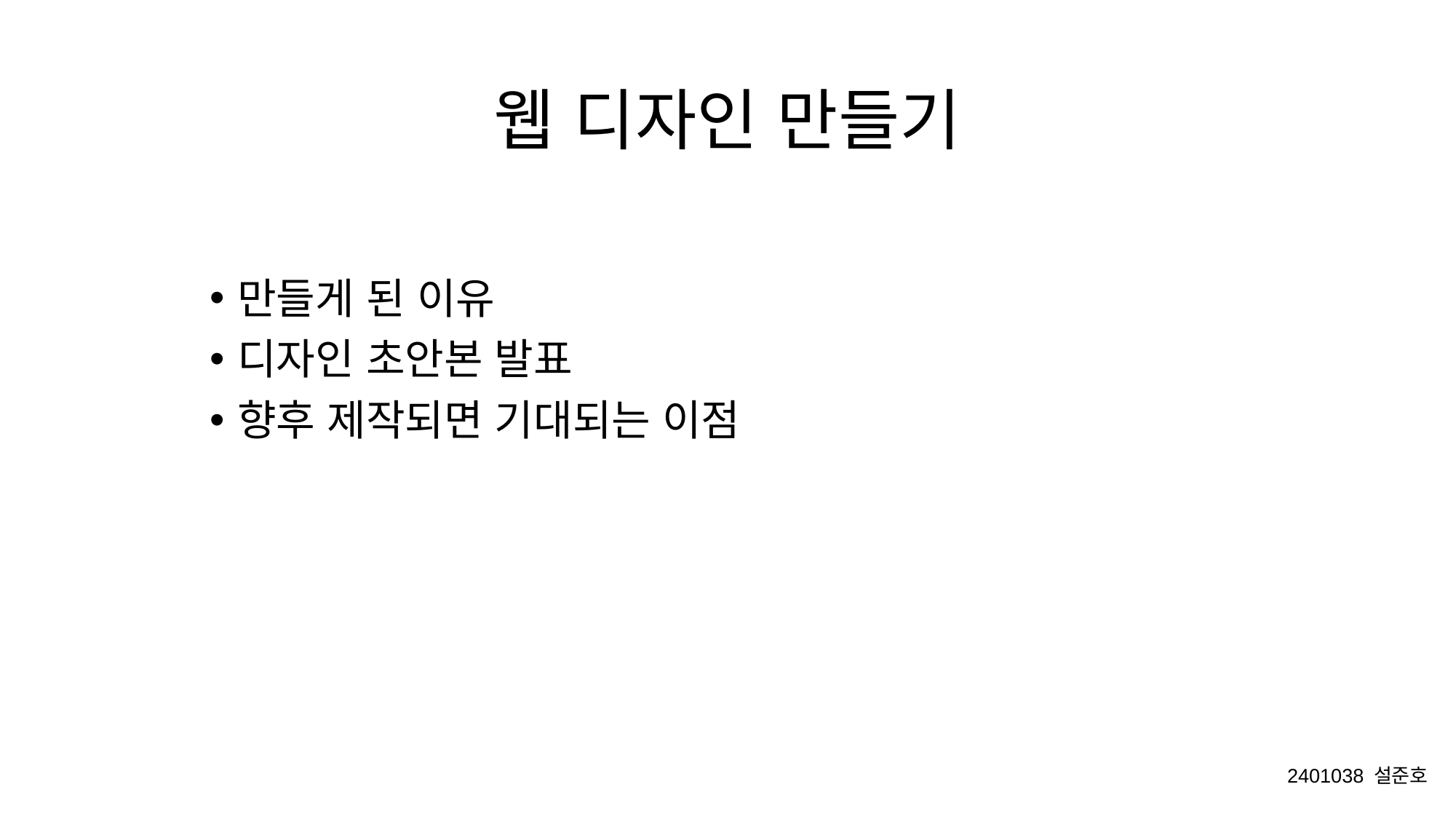

# 웹 디자인 만들기
만들게 된 이유
디자인 초안본 발표
향후 제작되면 기대되는 이점
2401038 설준호